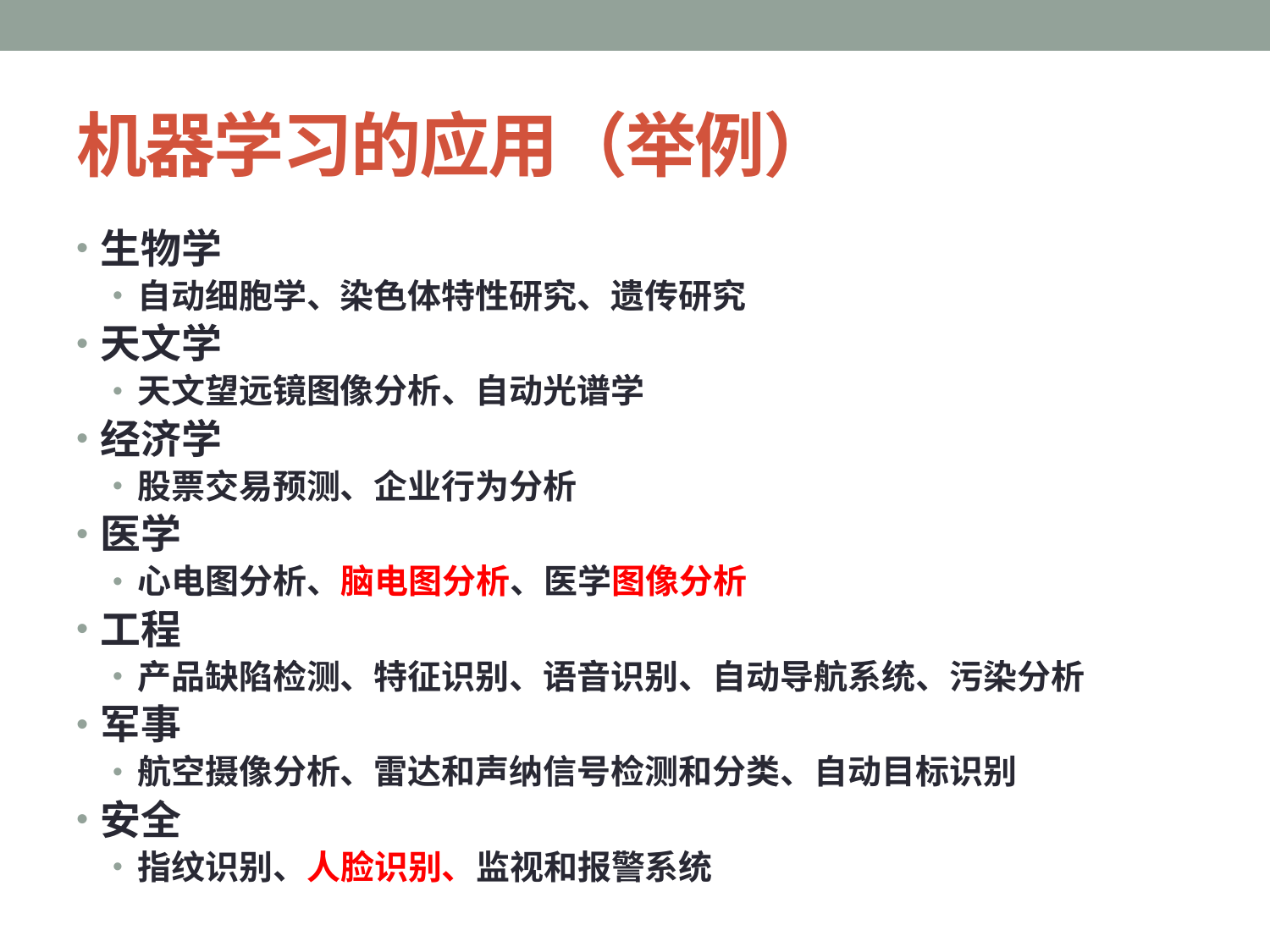

# 机器学习的应用（举例）
生物学
自动细胞学、染色体特性研究、遗传研究
天文学
天文望远镜图像分析、自动光谱学
经济学
股票交易预测、企业行为分析
医学
心电图分析、脑电图分析、医学图像分析
工程
产品缺陷检测、特征识别、语音识别、自动导航系统、污染分析
军事
航空摄像分析、雷达和声纳信号检测和分类、自动目标识别
安全
指纹识别、人脸识别、监视和报警系统